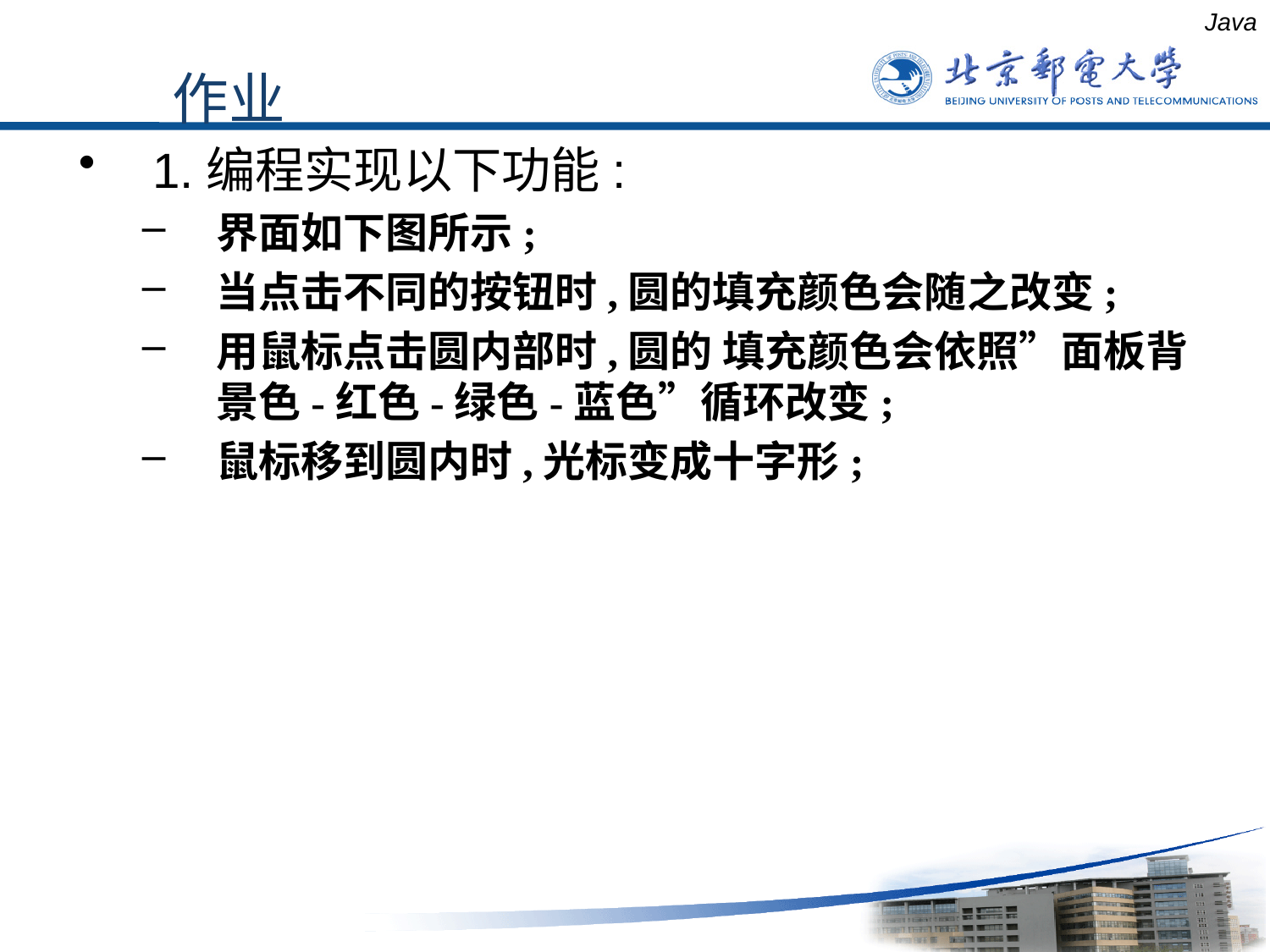

Java
作业
1.编程实现以下功能:
界面如下图所示;
当点击不同的按钮时,圆的填充颜色会随之改变;
用鼠标点击圆内部时,圆的 填充颜色会依照”面板背景色-红色-绿色-蓝色”循环改变;
鼠标移到圆内时,光标变成十字形;